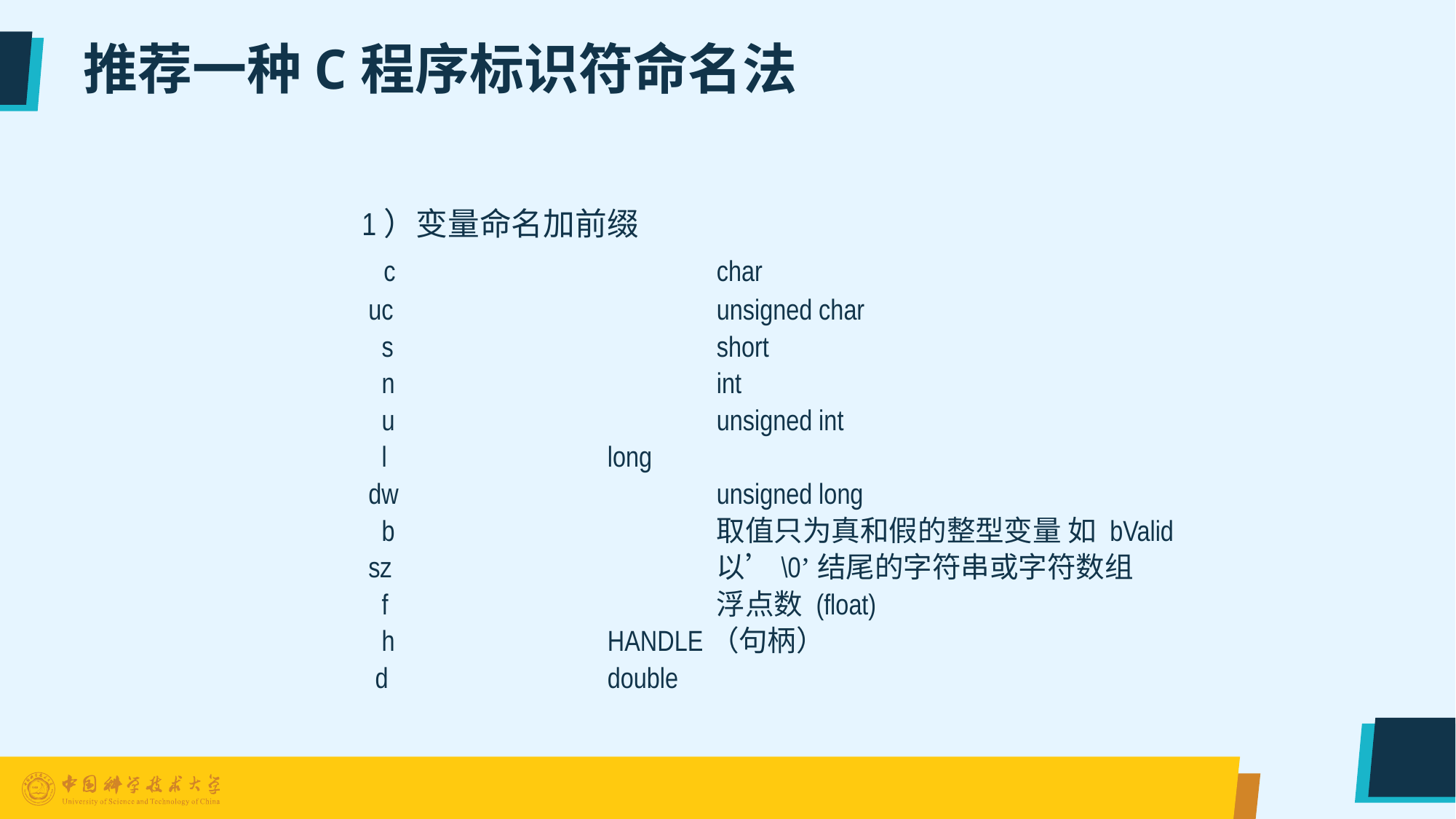

# 推荐一种C程序标识符命名法
1）变量命名加前缀
   c			char
 uc			unsigned char
   s			short
   n			int
   u			unsigned int
   l			long
 dw			unsigned long
   b			取值只为真和假的整型变量 如 bValid
 sz 			以’\0’结尾的字符串或字符数组
   f 			浮点数 (float)
   h  		HANDLE（句柄）
  d   		double